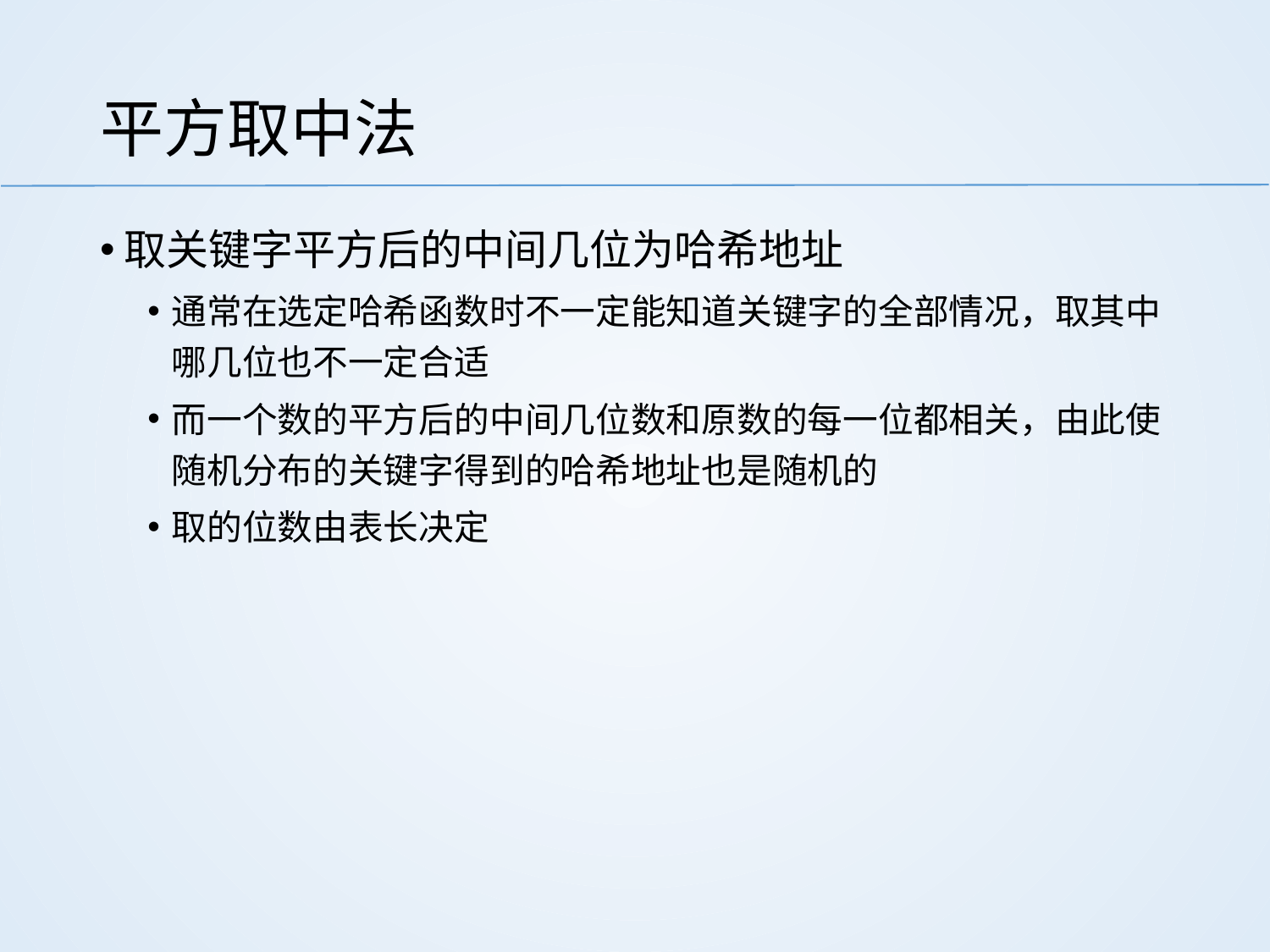

# 平方取中法
取关键字平方后的中间几位为哈希地址
通常在选定哈希函数时不一定能知道关键字的全部情况，取其中哪几位也不一定合适
而一个数的平方后的中间几位数和原数的每一位都相关，由此使随机分布的关键字得到的哈希地址也是随机的
取的位数由表长决定
33